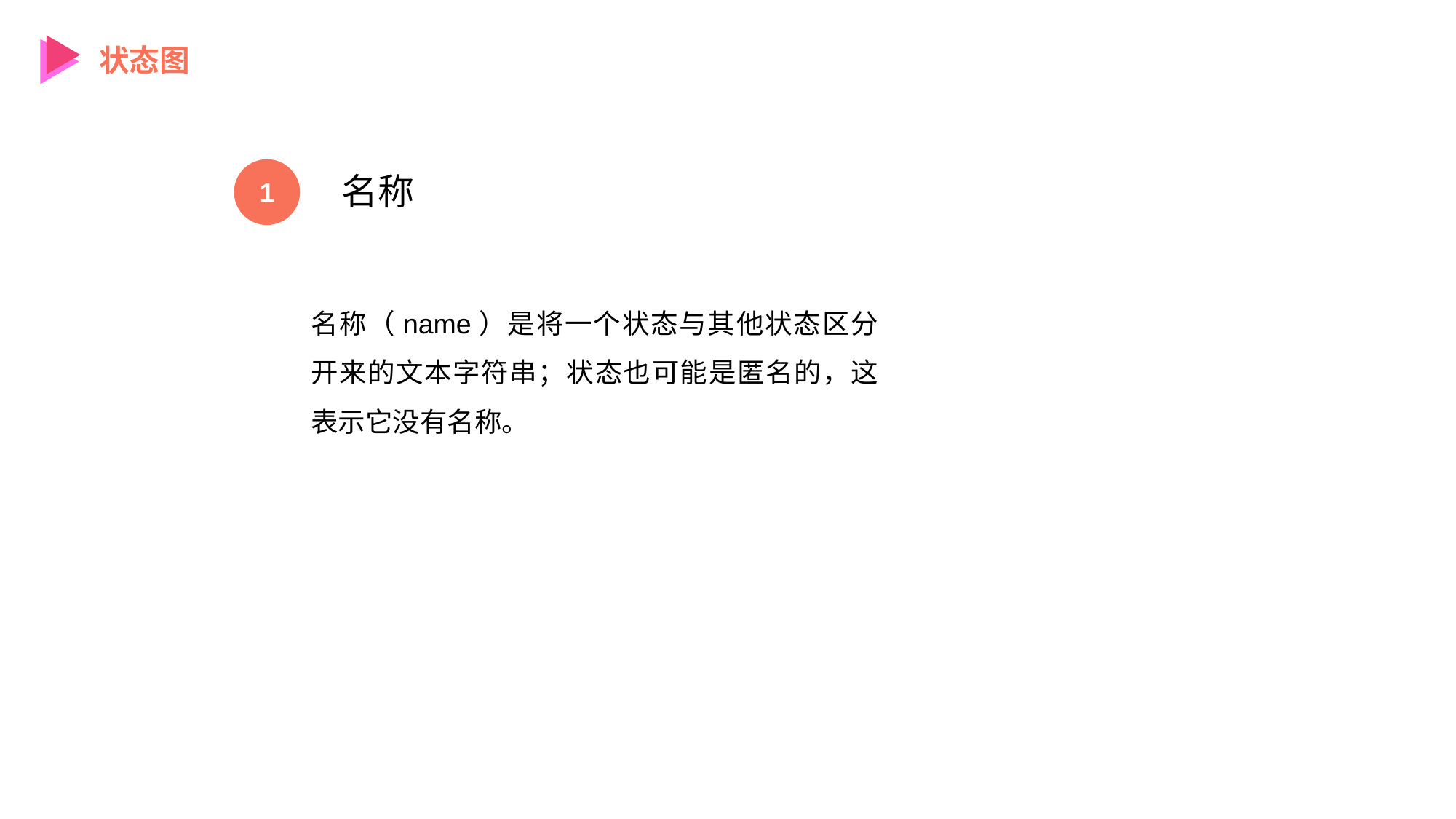

状态图
1
名称
名称（name）是将一个状态与其他状态区分开来的文本字符串；状态也可能是匿名的，这表示它没有名称。